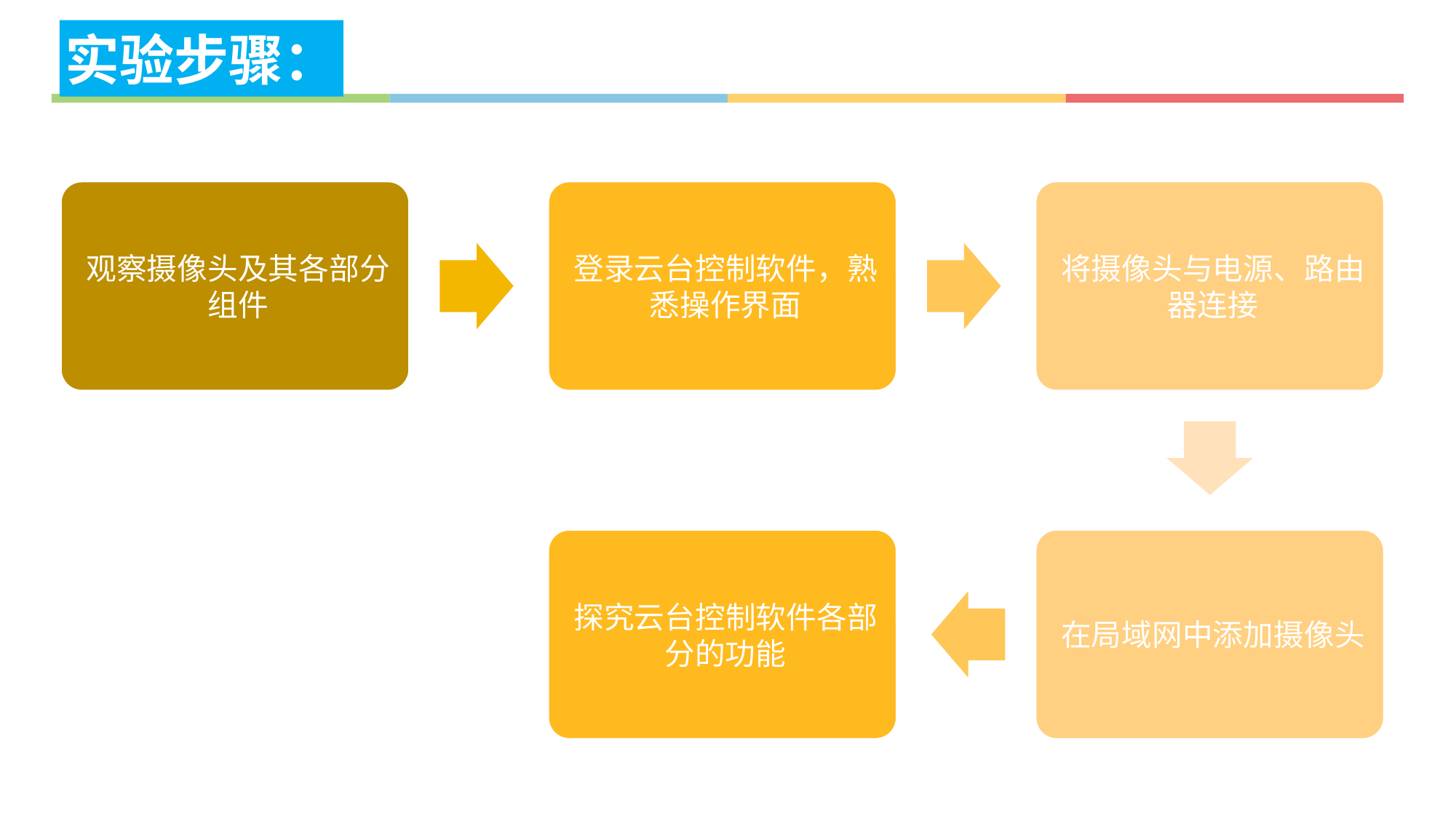

实验步骤：
观察摄像头及其各部分组件

登录云台控制软件，熟悉操作界面

将摄像头与电源、路由器连接

在局域网中添加摄像头

探究云台控制软件各部分的功能